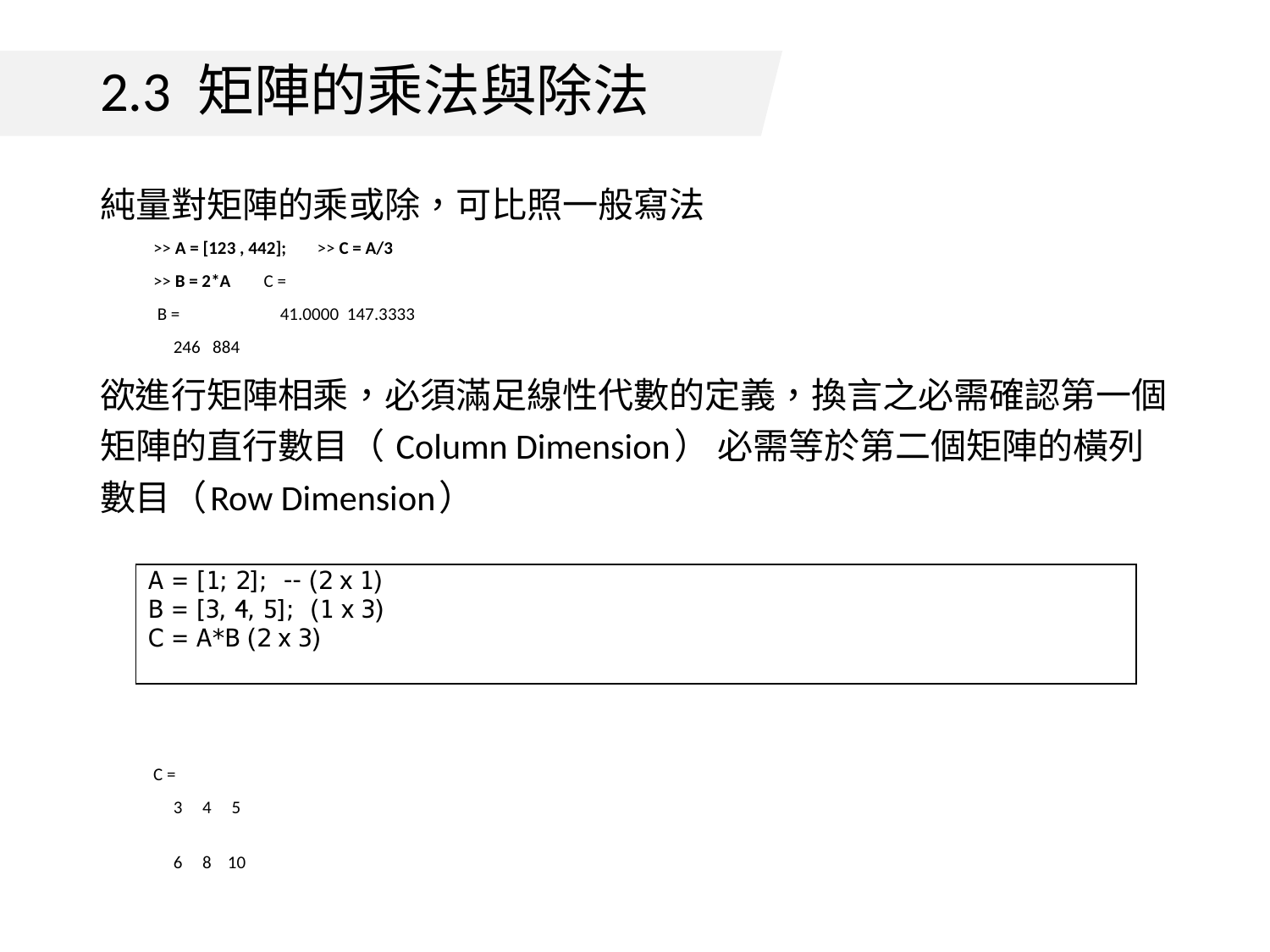

# 2.3 矩陣的乘法與除法
純量對矩陣的乘或除，可比照一般寫法
	>> A = [123 , 442];   	 >> C = A/3
	>> B = 2*A 		 C =
	 B = 		   	     41.0000  147.3333
	     246   884
欲進行矩陣相乘，必須滿足線性代數的定義，換言之必需確認第一個矩陣的直行數目（ Column Dimension） 必需等於第二個矩陣的橫列數目（Row Dimension）

	C =
	     3     4     5
	     6     8    10
| A = [1; 2]; -- (2 x 1) B = [3, 4, 5]; (1 x 3) C = A\*B (2 x 3) |
| --- |